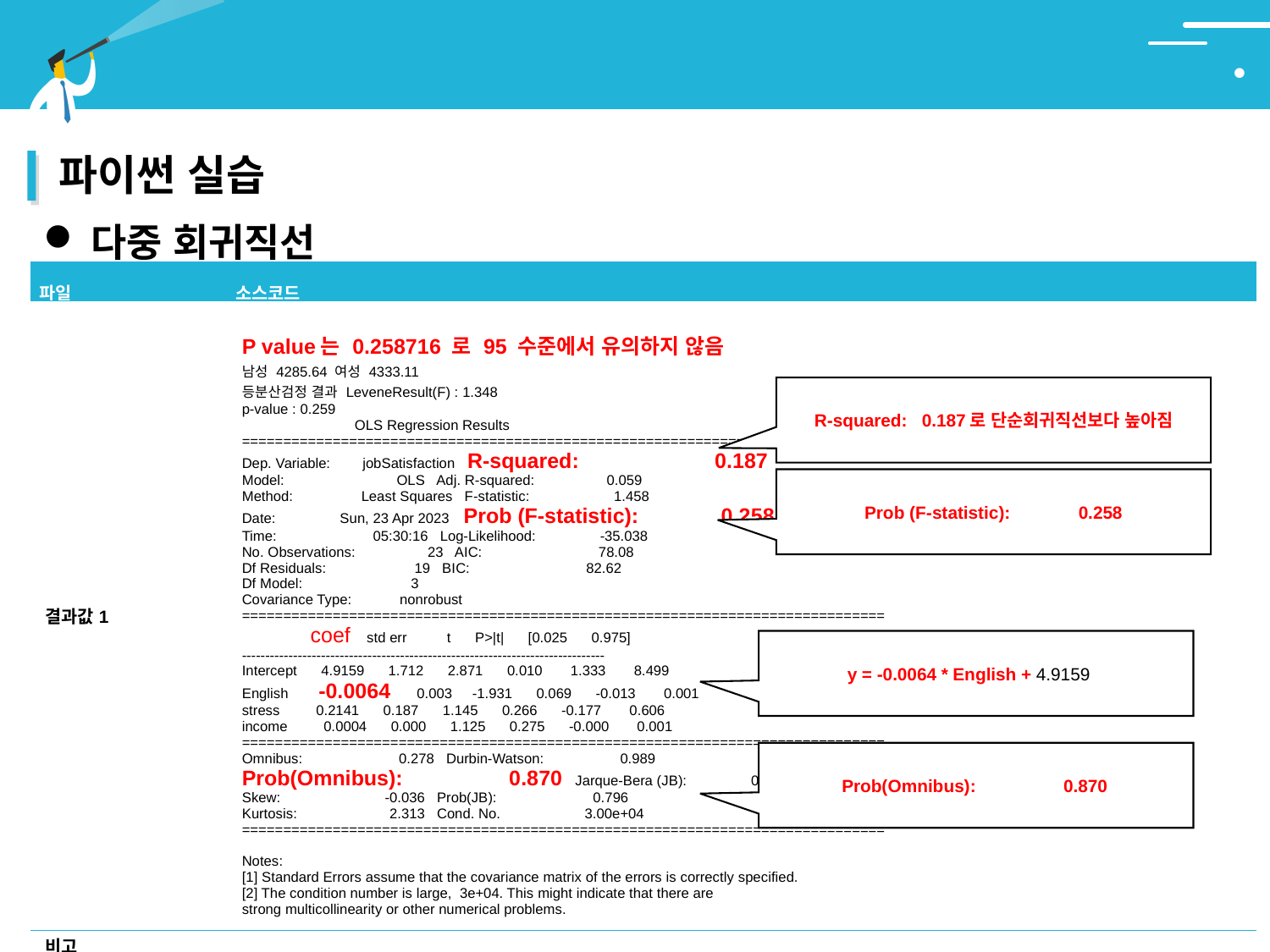

# 2. 회귀분석
파이썬 실습

다중 회귀직선
| 파일 | 소스코드 |
| --- | --- |
| 결과값1 | P value는 0.258716 로 95 수준에서 유의하지 않음 남성 4285.64 여성 4333.11 등분산검정 결과 LeveneResult(F) : 1.348 p-value : 0.259 OLS Regression Results ============================================================================== Dep. Variable: jobSatisfaction R-squared: 0.187 Model: OLS Adj. R-squared: 0.059 Method: Least Squares F-statistic: 1.458 Date: Sun, 23 Apr 2023 Prob (F-statistic): 0.258 Time: 05:30:16 Log-Likelihood: -35.038 No. Observations: 23 AIC: 78.08 Df Residuals: 19 BIC: 82.62 Df Model: 3 Covariance Type: nonrobust ============================================================================== coef std err t P>|t| [0.025 0.975] ------------------------------------------------------------------------------ Intercept 4.9159 1.712 2.871 0.010 1.333 8.499 English -0.0064 0.003 -1.931 0.069 -0.013 0.001 stress 0.2141 0.187 1.145 0.266 -0.177 0.606 income 0.0004 0.000 1.125 0.275 -0.000 0.001 ============================================================================== Omnibus: 0.278 Durbin-Watson: 0.989 Prob(Omnibus): 0.870 Jarque-Bera (JB): 0.457 Skew: -0.036 Prob(JB): 0.796 Kurtosis: 2.313 Cond. No. 3.00e+04 ============================================================================== Notes: [1] Standard Errors assume that the covariance matrix of the errors is correctly specified. [2] The condition number is large, 3e+04. This might indicate that there are strong multicollinearity or other numerical problems. |
| 비고 |  |
R-squared:   0.187로 단순회귀직선보다 높아짐
Prob (F-statistic):              0.258
y = -0.0064 * English + 4.9159
Prob(Omnibus):                  0.870